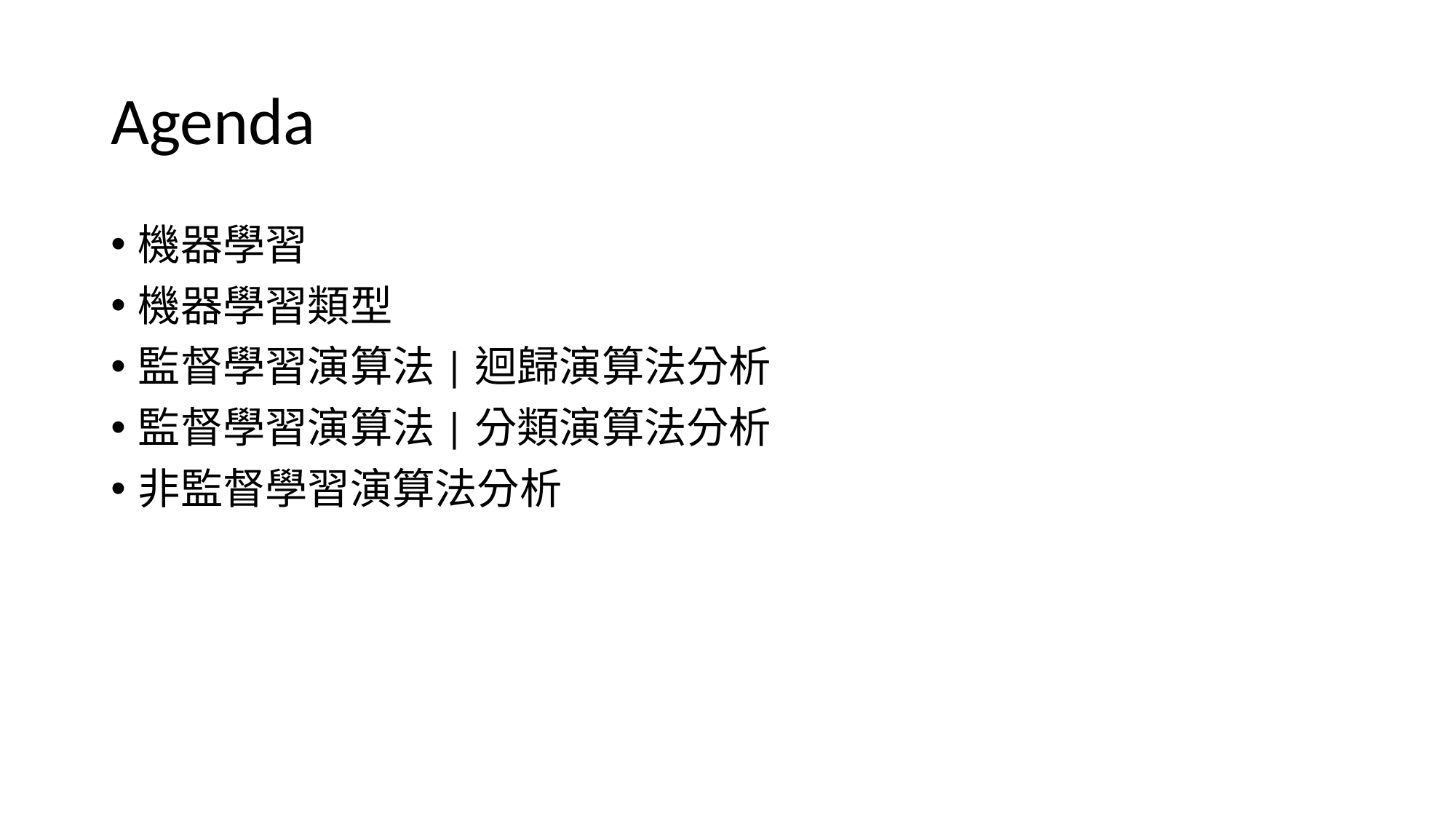

# Agenda
機器學習
機器學習類型
監督學習演算法|迴歸演算法分析
監督學習演算法|分類演算法分析
非監督學習演算法分析